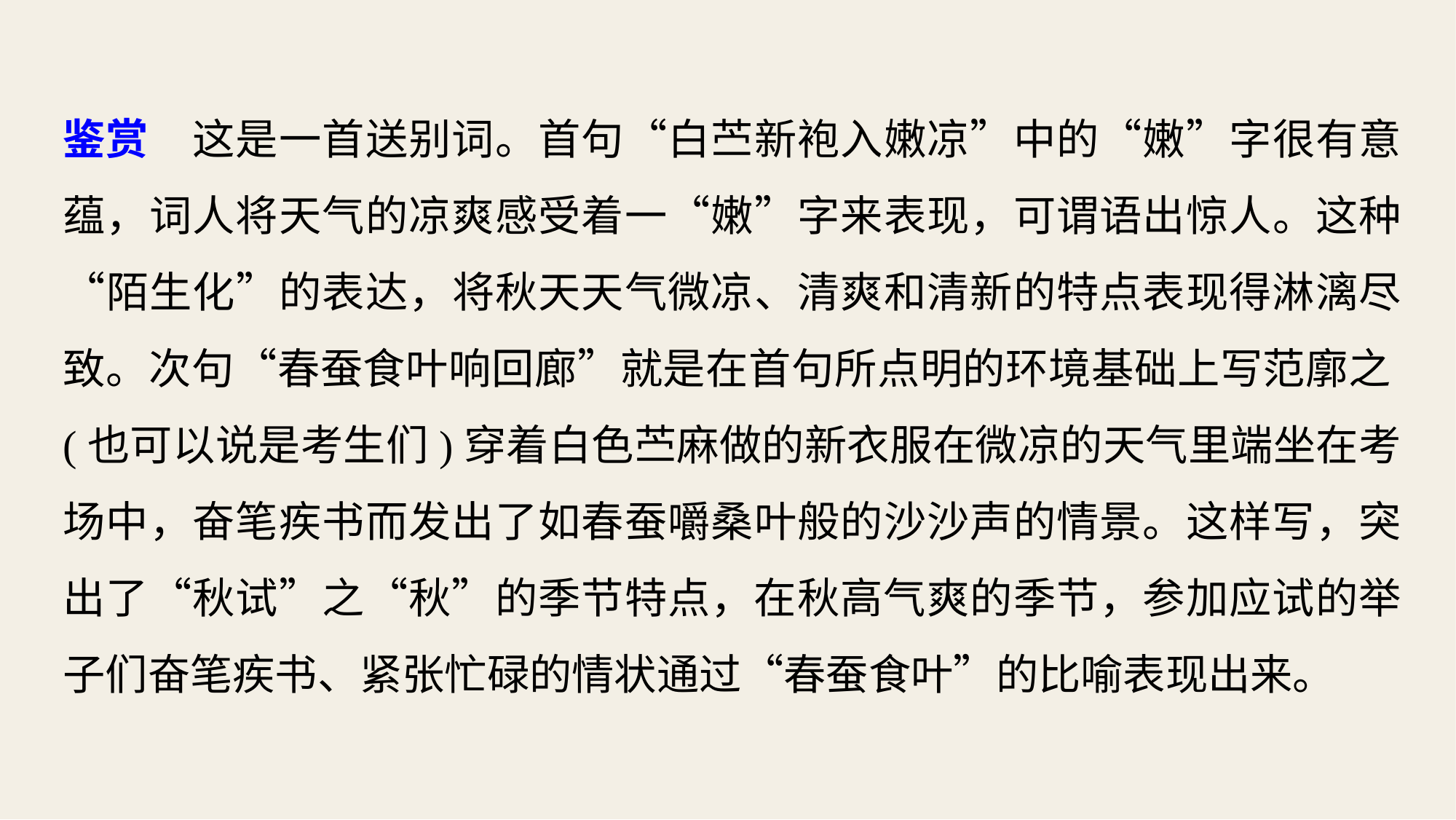

鉴赏　这是一首送别词。首句“白苎新袍入嫩凉”中的“嫩”字很有意蕴，词人将天气的凉爽感受着一“嫩”字来表现，可谓语出惊人。这种“陌生化”的表达，将秋天天气微凉、清爽和清新的特点表现得淋漓尽致。次句“春蚕食叶响回廊”就是在首句所点明的环境基础上写范廓之(也可以说是考生们)穿着白色苎麻做的新衣服在微凉的天气里端坐在考场中，奋笔疾书而发出了如春蚕嚼桑叶般的沙沙声的情景。这样写，突出了“秋试”之“秋”的季节特点，在秋高气爽的季节，参加应试的举子们奋笔疾书、紧张忙碌的情状通过“春蚕食叶”的比喻表现出来。